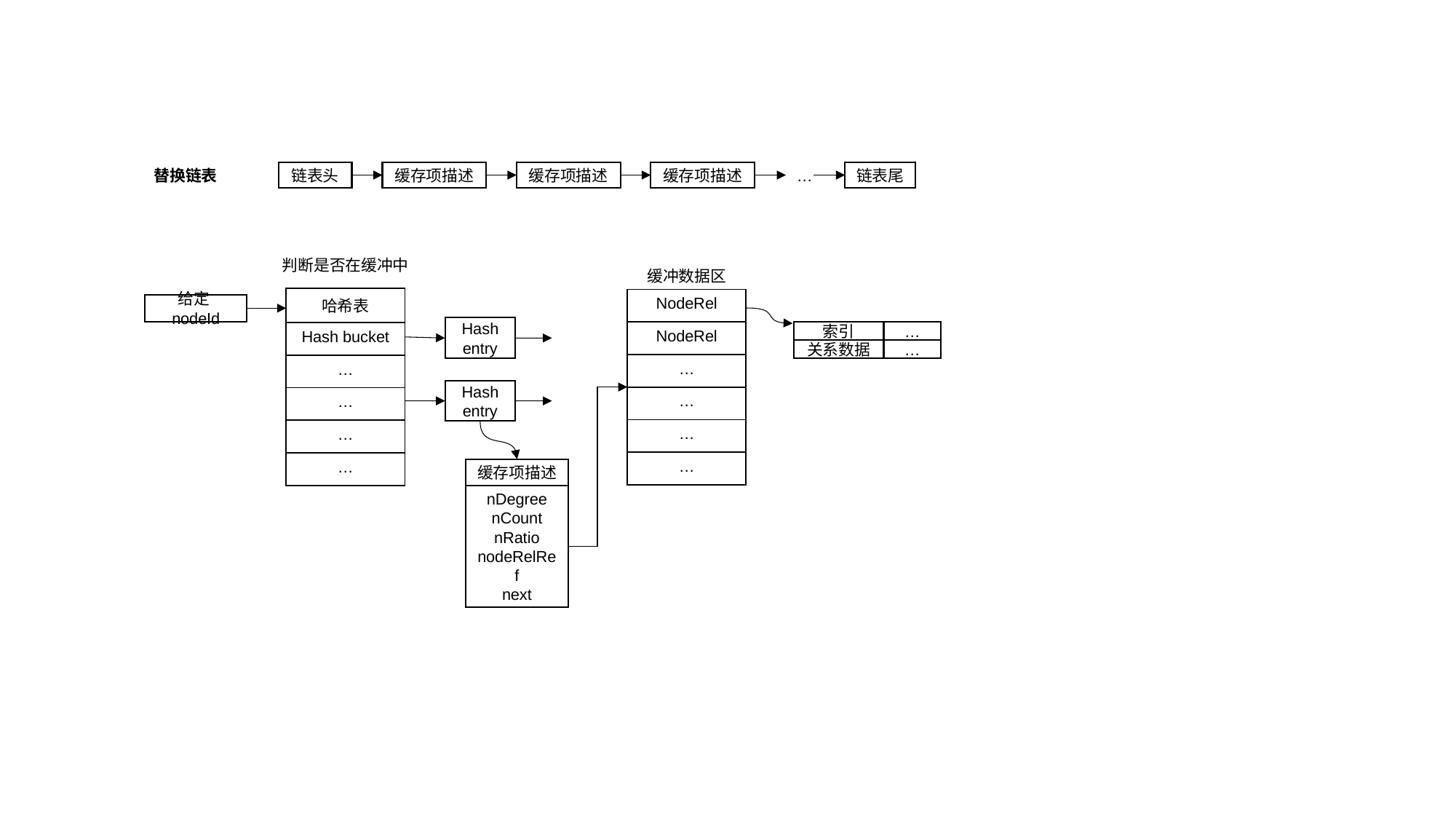

替换链表
链表头
缓存项描述
缓存项描述
缓存项描述
…
链表尾
判断是否在缓冲中
缓冲数据区
| 哈希表 |
| --- |
| Hash bucket |
| … |
| … |
| … |
| … |
| NodeRel |
| --- |
| NodeRel |
| … |
| … |
| … |
| … |
给定nodeId
Hash
entry
索引
…
关系数据
…
Hash
entry
缓存项描述
nDegree
nCount
nRatio
nodeRelRef
next